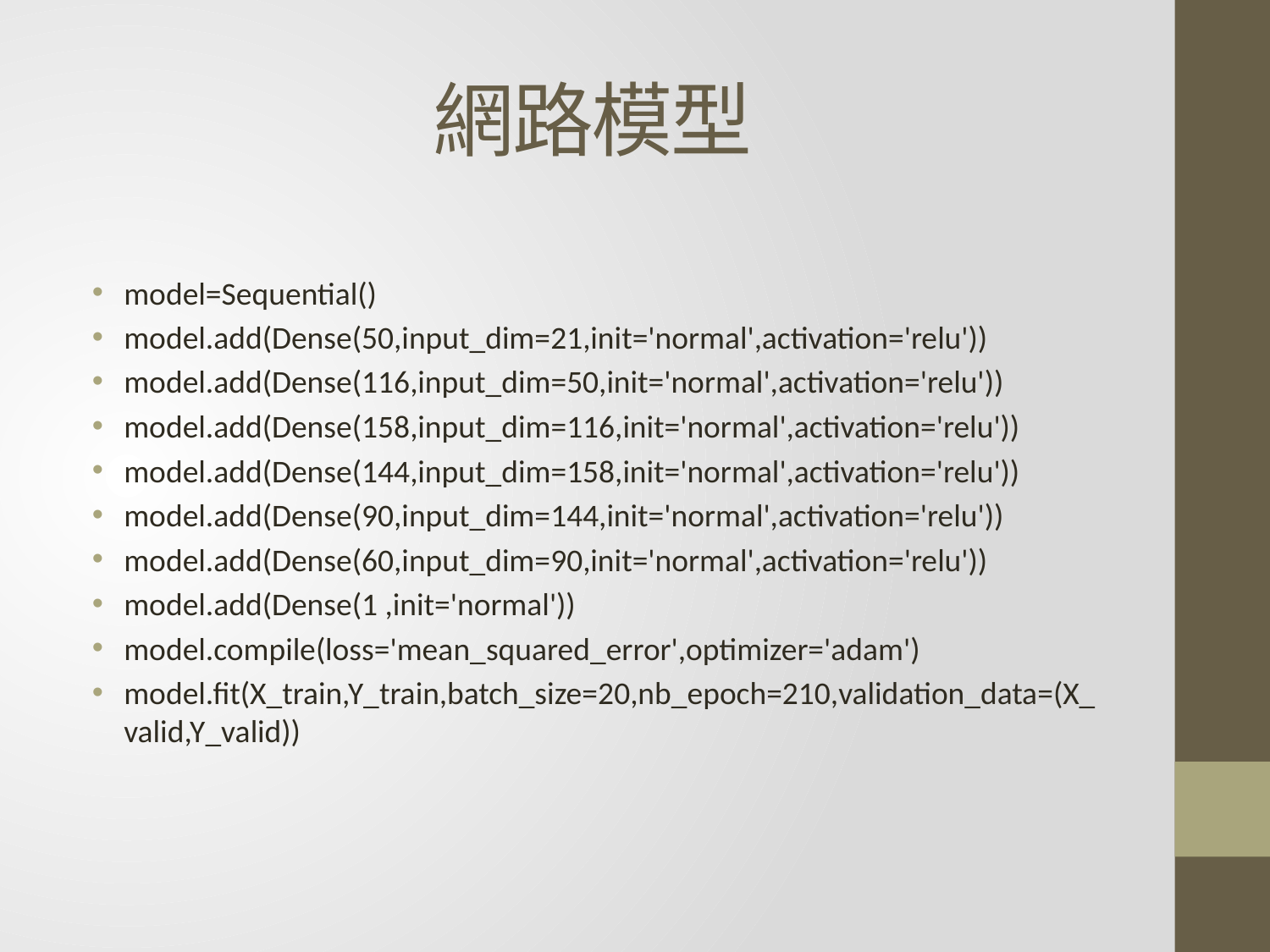

# 網路模型

model=Sequential()
model.add(Dense(50,input_dim=21,init='normal',activation='relu'))
model.add(Dense(116,input_dim=50,init='normal',activation='relu'))
model.add(Dense(158,input_dim=116,init='normal',activation='relu'))
model.add(Dense(144,input_dim=158,init='normal',activation='relu'))
model.add(Dense(90,input_dim=144,init='normal',activation='relu'))
model.add(Dense(60,input_dim=90,init='normal',activation='relu'))
model.add(Dense(1 ,init='normal'))
model.compile(loss='mean_squared_error',optimizer='adam')
model.fit(X_train,Y_train,batch_size=20,nb_epoch=210,validation_data=(X_valid,Y_valid))